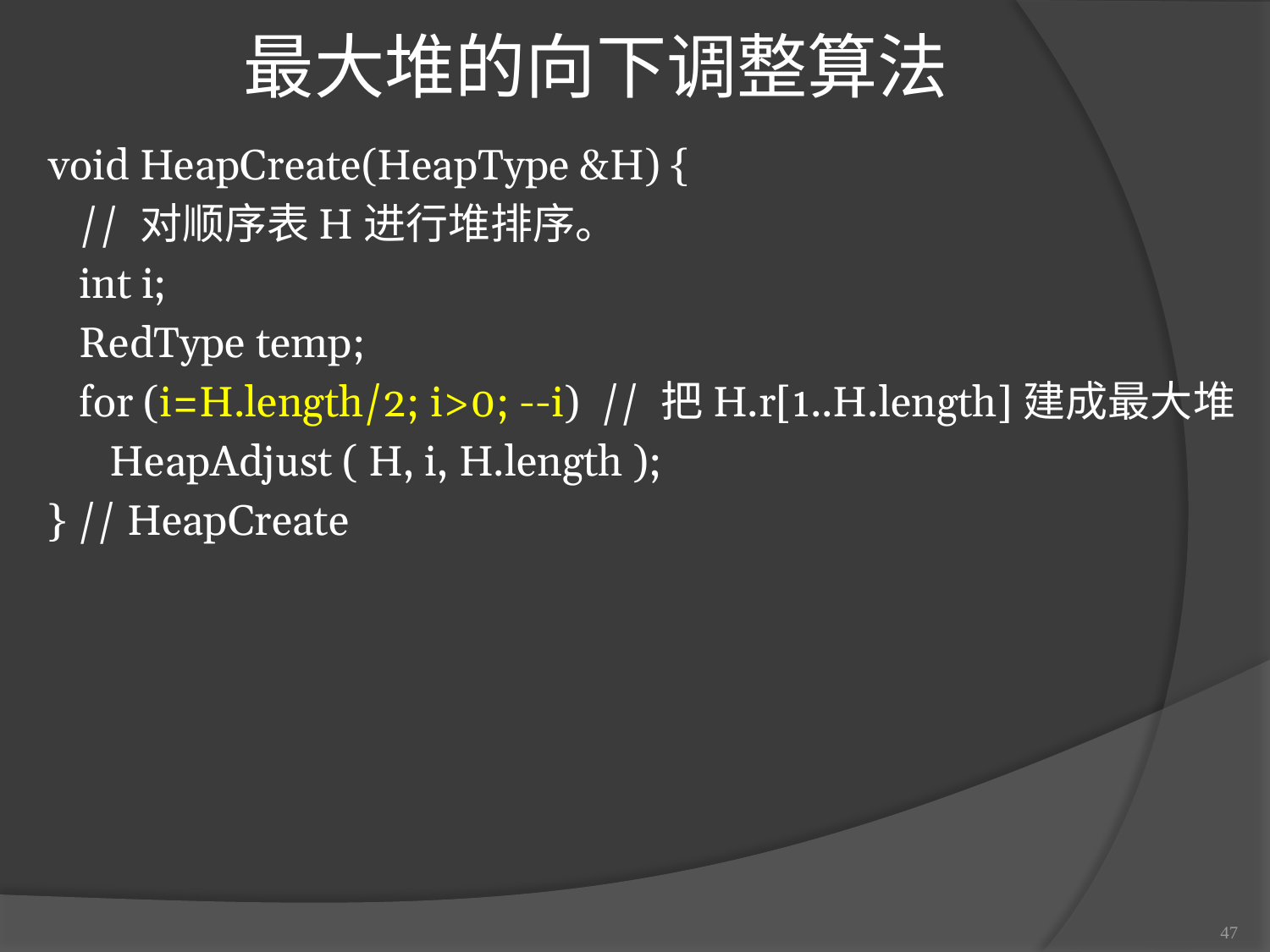

# 最大堆的向下调整算法
void HeapCreate(HeapType &H) {
   // 对顺序表H进行堆排序。
   int i;
   RedType temp;
   for (i=H.length/2; i>0; --i)  // 把H.r[1..H.length]建成最大堆
      HeapAdjust ( H, i, H.length );
} // HeapCreate
47